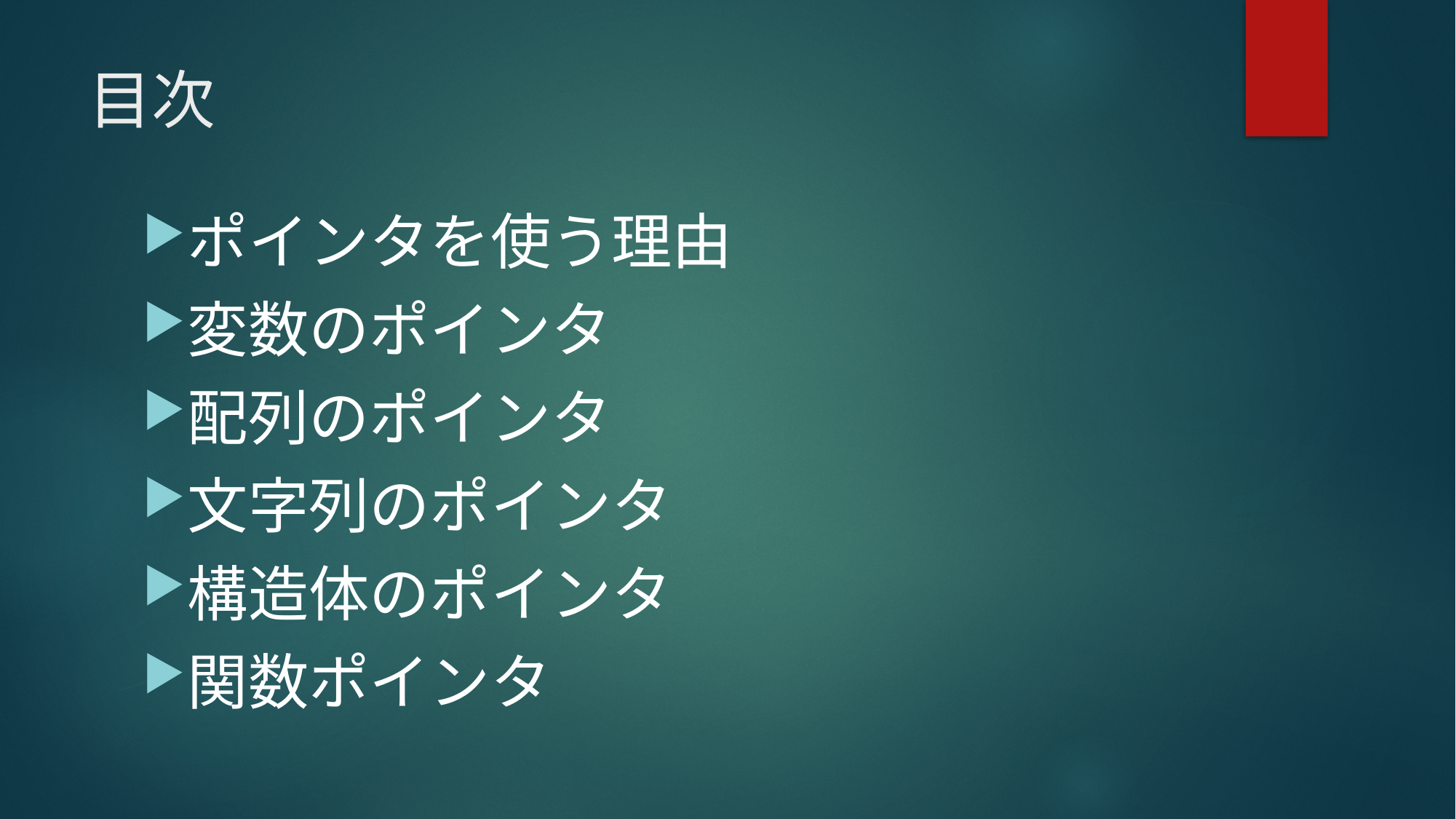

# 目次
ポインタを使う理由
変数のポインタ
配列のポインタ
文字列のポインタ
構造体のポインタ
関数ポインタ